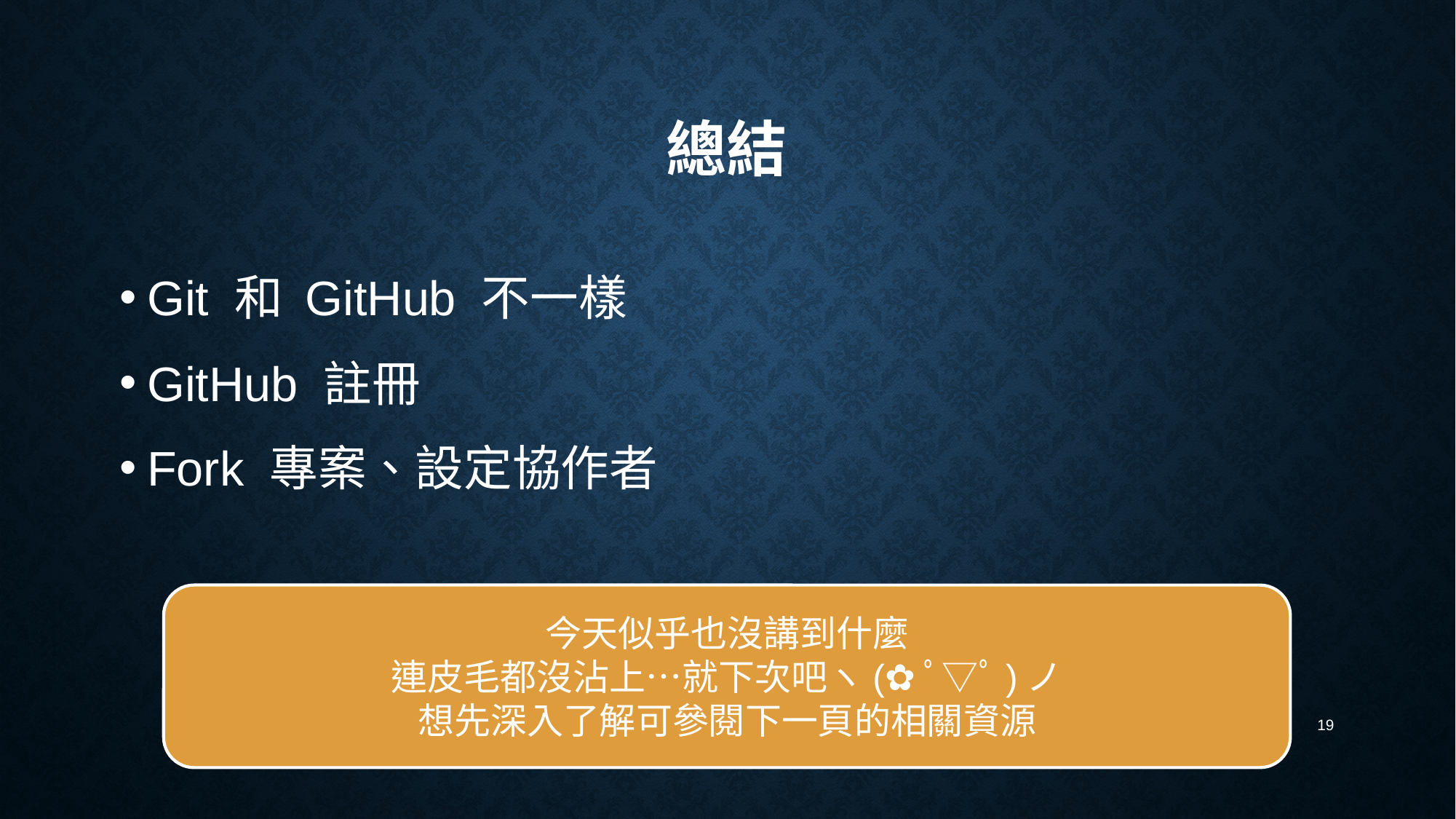

# 總結
Git 和 GitHub 不一樣
GitHub 註冊
Fork 專案、設定協作者

今天似乎也沒講到什麼
連皮毛都沒沾上…就下次吧ヽ(✿ﾟ▽ﾟ)ノ
想先深入了解可參閱下一頁的相關資源
19